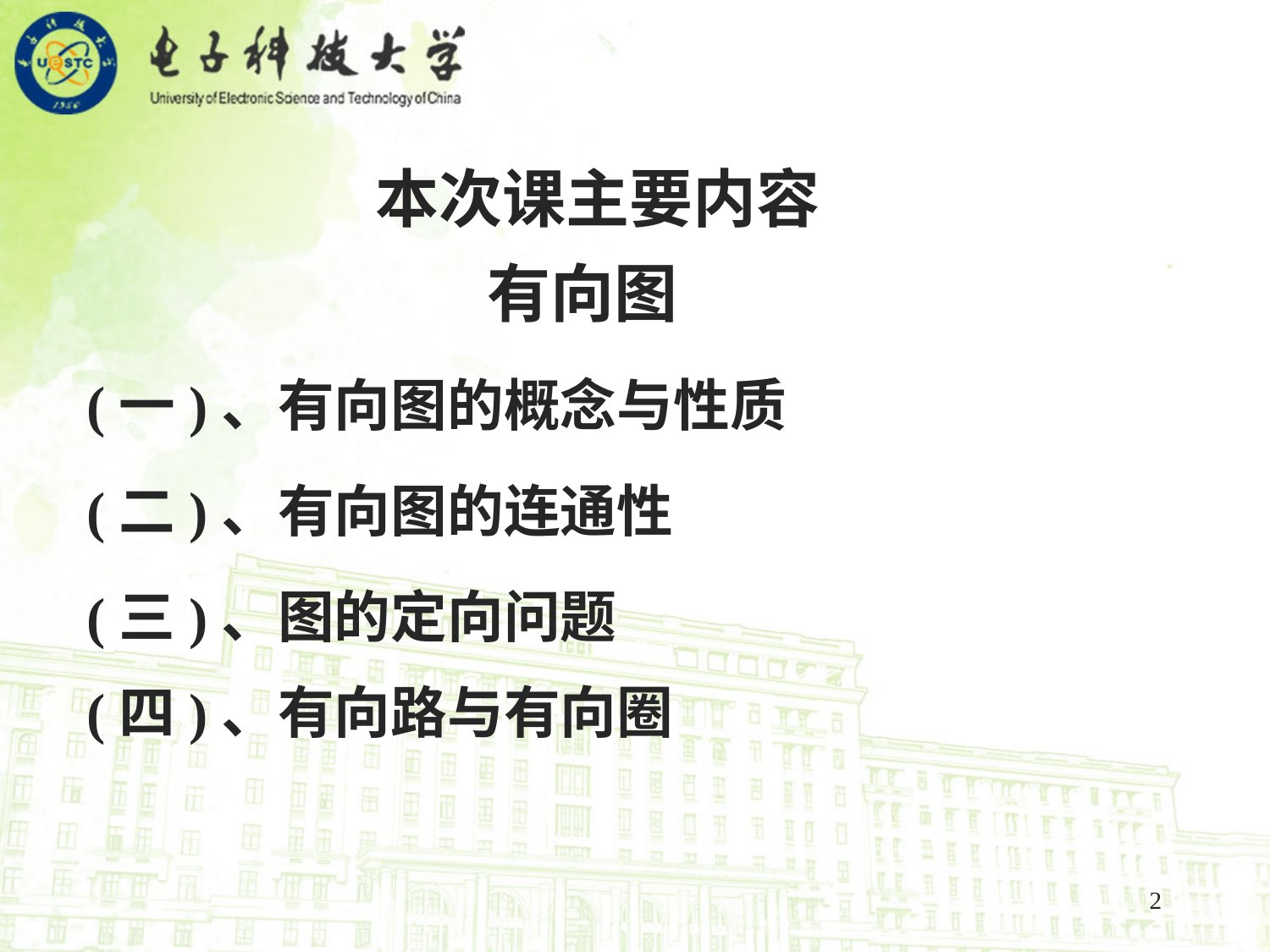

本次课主要内容
有向图
(一)、有向图的概念与性质
(二)、有向图的连通性
(三)、图的定向问题
(四)、有向路与有向圈
2